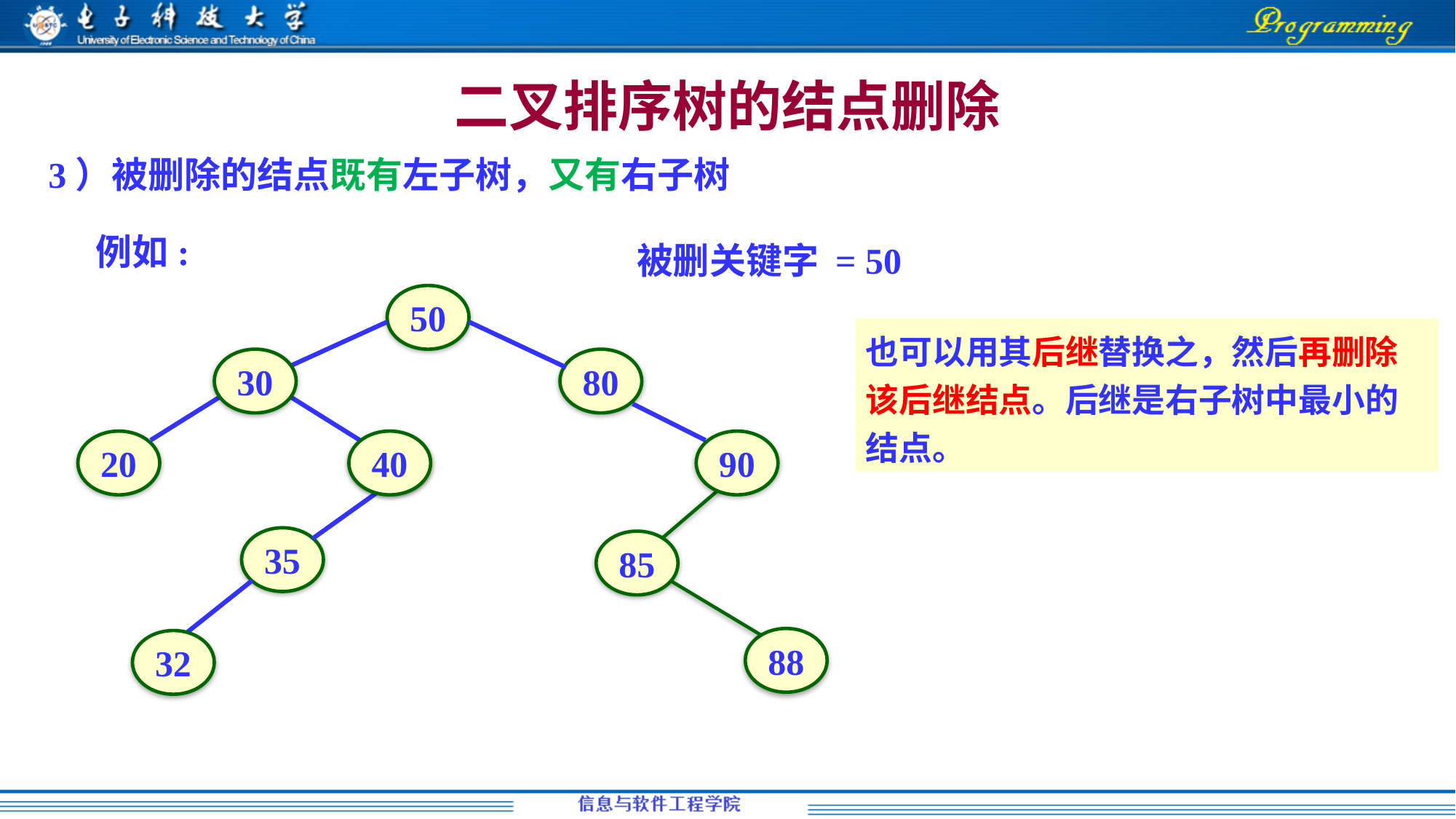

# 二叉排序树的结点删除
3）被删除的结点既有左子树，又有右子树
例如:
被删关键字 = 50
50
也可以用其后继替换之，然后再删除该后继结点。后继是右子树中最小的结点。

30
80

20
40
40
90

85

88

35

32